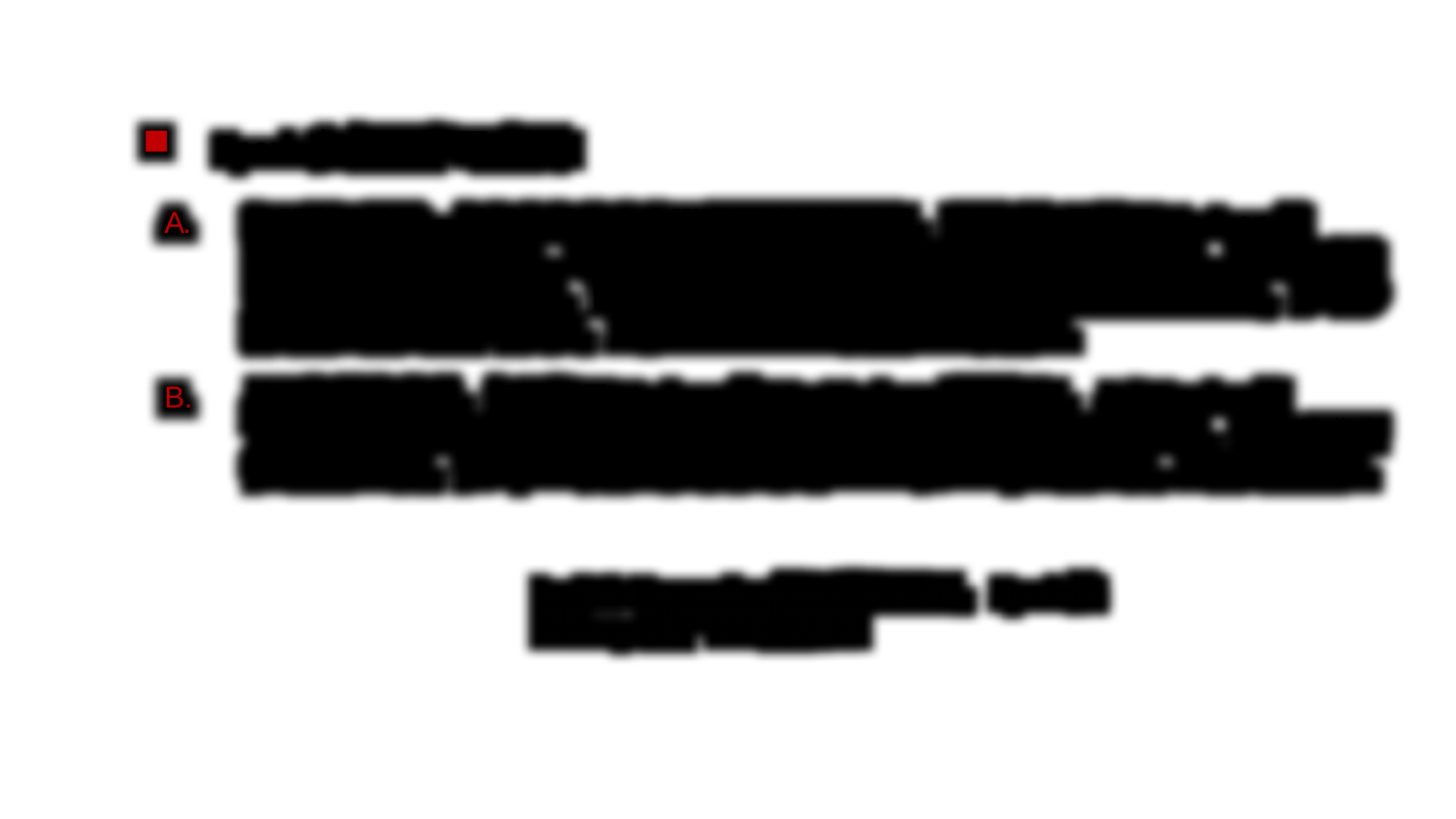

Spark在机器学习方面：
机器学习算法一般都有很多个步骤迭代计算的过程，迭代时如果使用Hadoop的MapReduce计算框架，每次计算都要读/写磁盘以及任务的启动等工作，这回导致非常大的I/O和CPU消耗。而Spark基于内存的计算模型天生就擅长迭代计算，多个步骤计算直接在内存中完成，只有在必要时才会操作磁盘和网络。
从通信的角度讲，如果使用Hadoop的MapReduce计算框架，JobTracker和TaskTracker之间由于是通过Heartbeat的方式来进行的通信和传递数据，会导致非常慢的执行速度，而Spark具有出色而高效的Akka和Netty通信系统，通信效率极高。
Logistic Regression的运算场景下，Spark比Hadoop快了100倍以上！
34